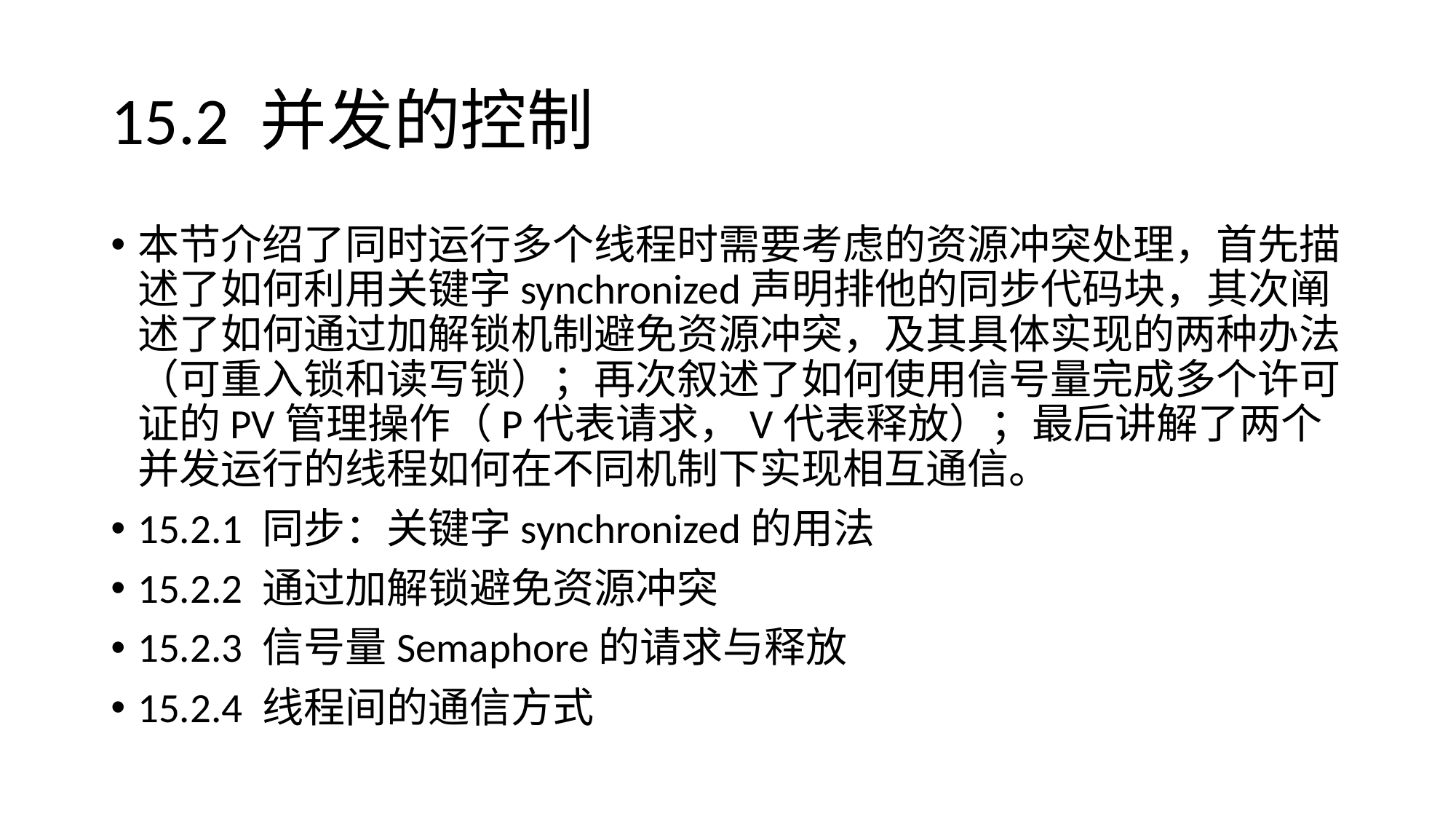

# 15.2 并发的控制
本节介绍了同时运行多个线程时需要考虑的资源冲突处理，首先描述了如何利用关键字synchronized声明排他的同步代码块，其次阐述了如何通过加解锁机制避免资源冲突，及其具体实现的两种办法（可重入锁和读写锁）；再次叙述了如何使用信号量完成多个许可证的PV管理操作（P代表请求，V代表释放）；最后讲解了两个并发运行的线程如何在不同机制下实现相互通信。
15.2.1 同步：关键字synchronized的用法
15.2.2 通过加解锁避免资源冲突
15.2.3 信号量Semaphore的请求与释放
15.2.4 线程间的通信方式